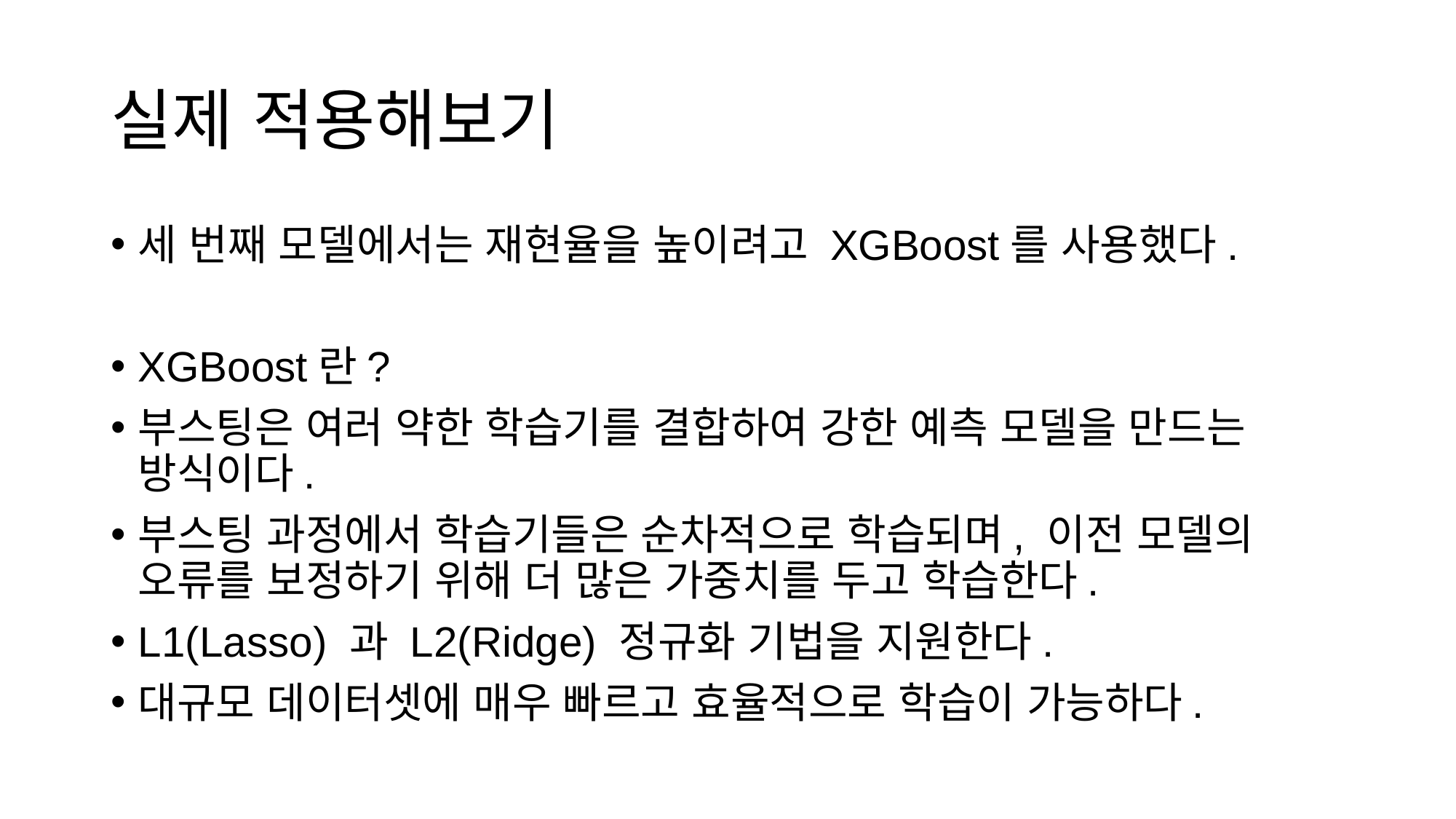

# 실제 적용해보기
세 번째 모델에서는 재현율을 높이려고 XGBoost를 사용했다.

XGBoost란?
부스팅은 여러 약한 학습기를 결합하여 강한 예측 모델을 만드는 방식이다.
부스팅 과정에서 학습기들은 순차적으로 학습되며, 이전 모델의 오류를 보정하기 위해 더 많은 가중치를 두고 학습한다.
L1(Lasso) 과 L2(Ridge) 정규화 기법을 지원한다.
대규모 데이터셋에 매우 빠르고 효율적으로 학습이 가능하다.